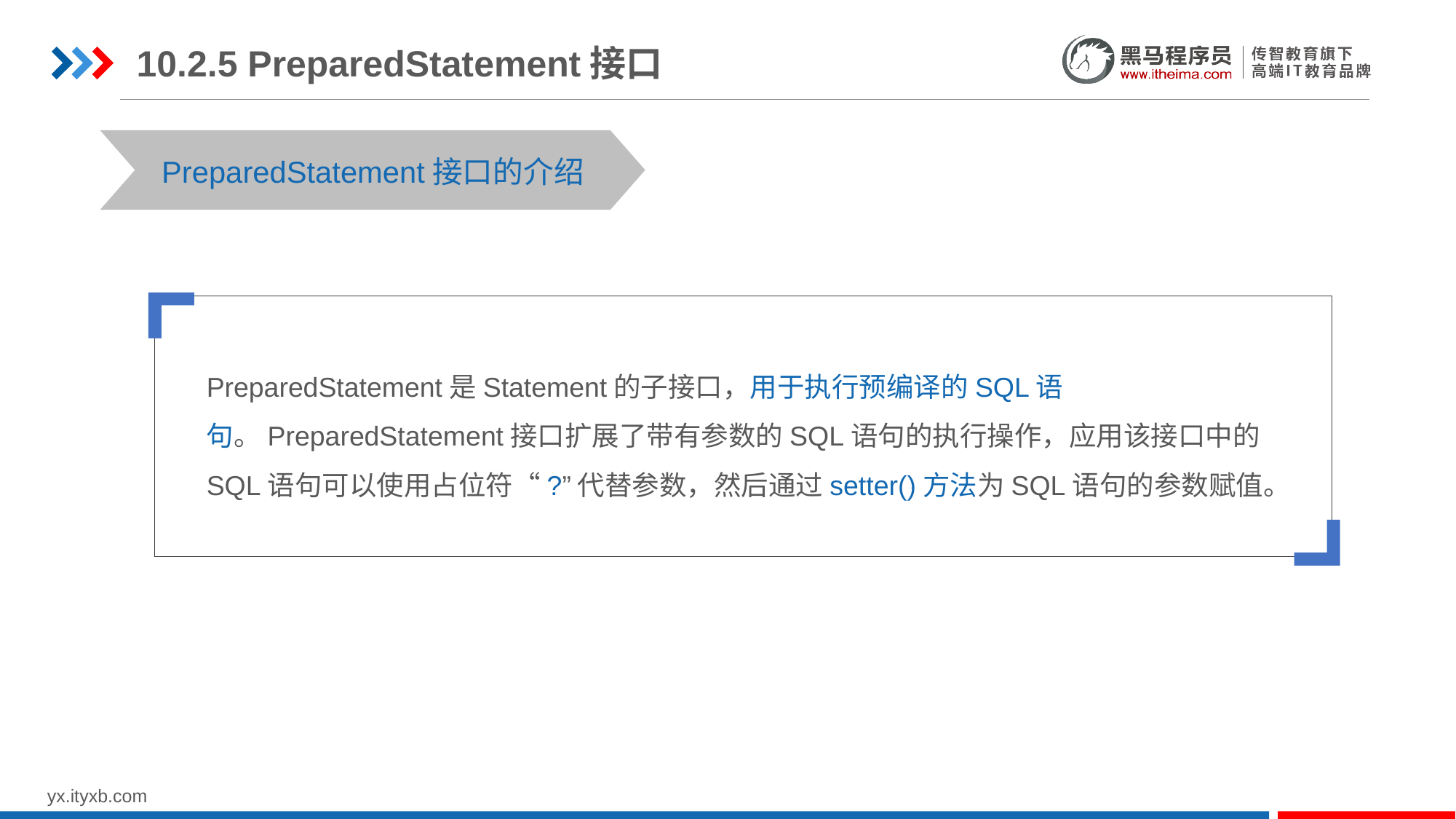

10.2.5 PreparedStatement接口

PreparedStatement接口的介绍

PreparedStatement是Statement的子接口，用于执行预编译的SQL语句。PreparedStatement接口扩展了带有参数的SQL语句的执行操作，应用该接口中的SQL语句可以使用占位符“?”代替参数，然后通过setter()方法为SQL语句的参数赋值。